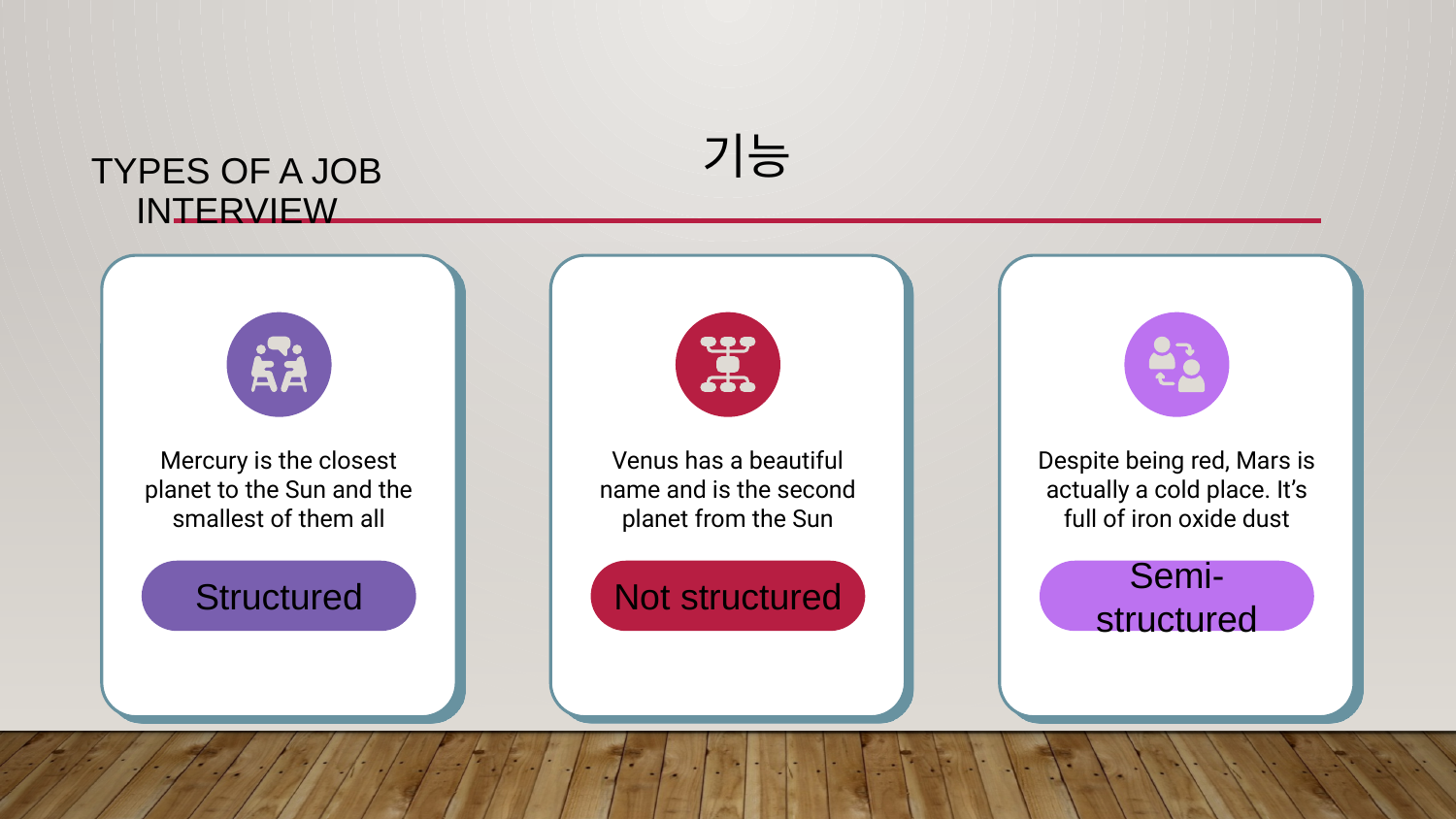

# 기능
Types of a job interview

Mercury is the closest planet to the Sun and the smallest of them all
Structured

Venus has a beautiful name and is the second planet from the Sun
Not structured

Despite being red, Mars is actually a cold place. It’s full of iron oxide dust
Semi-structured